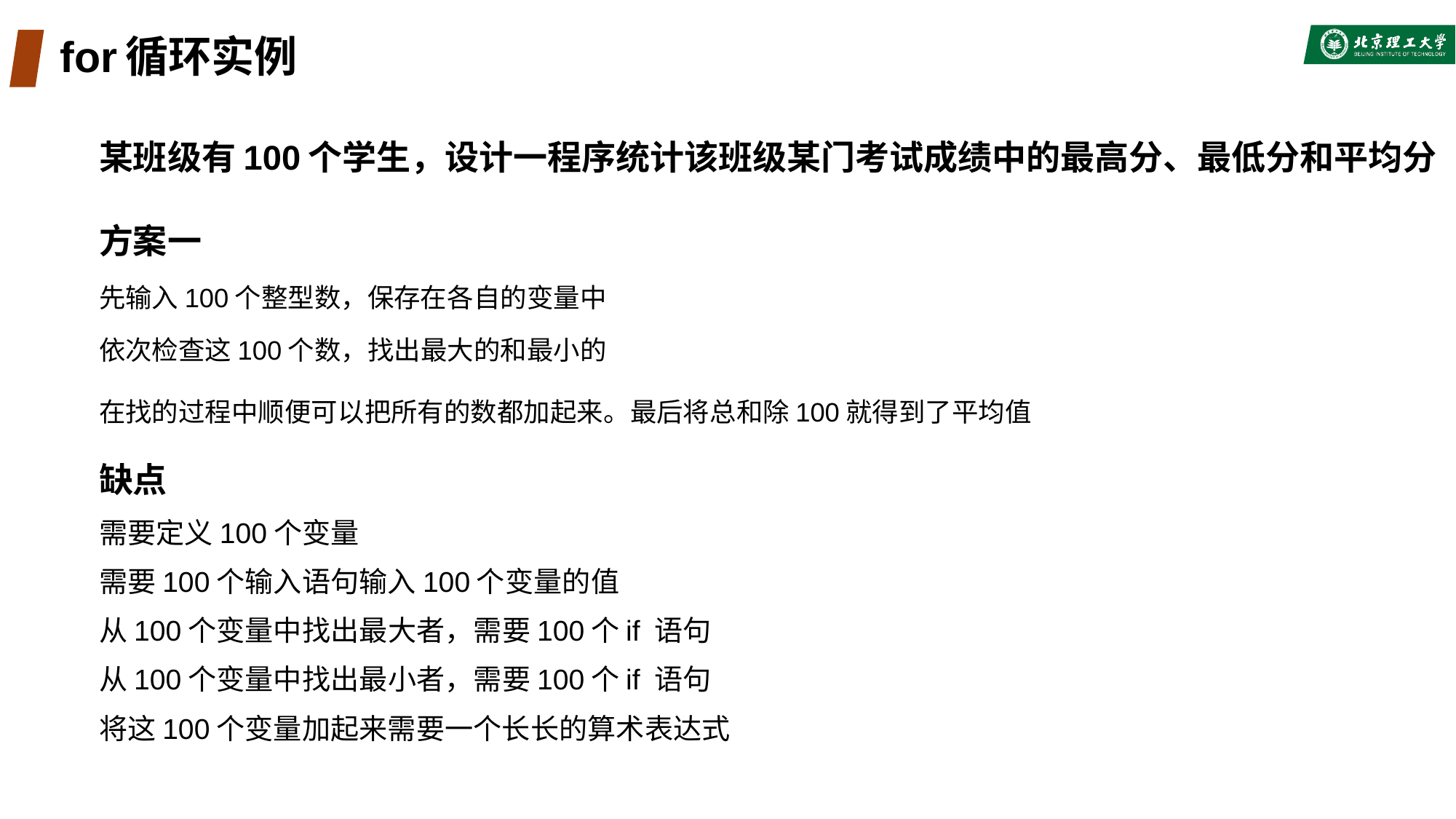

# for循环实例
某班级有100个学生，设计一程序统计该班级某门考试成绩中的最高分、最低分和平均分
方案一
先输入100个整型数，保存在各自的变量中
依次检查这100个数，找出最大的和最小的
在找的过程中顺便可以把所有的数都加起来。最后将总和除100就得到了平均值
缺点
需要定义100个变量
需要100个输入语句输入100个变量的值
从100个变量中找出最大者，需要100个if 语句
从100个变量中找出最小者，需要100个if 语句
将这100个变量加起来需要一个长长的算术表达式